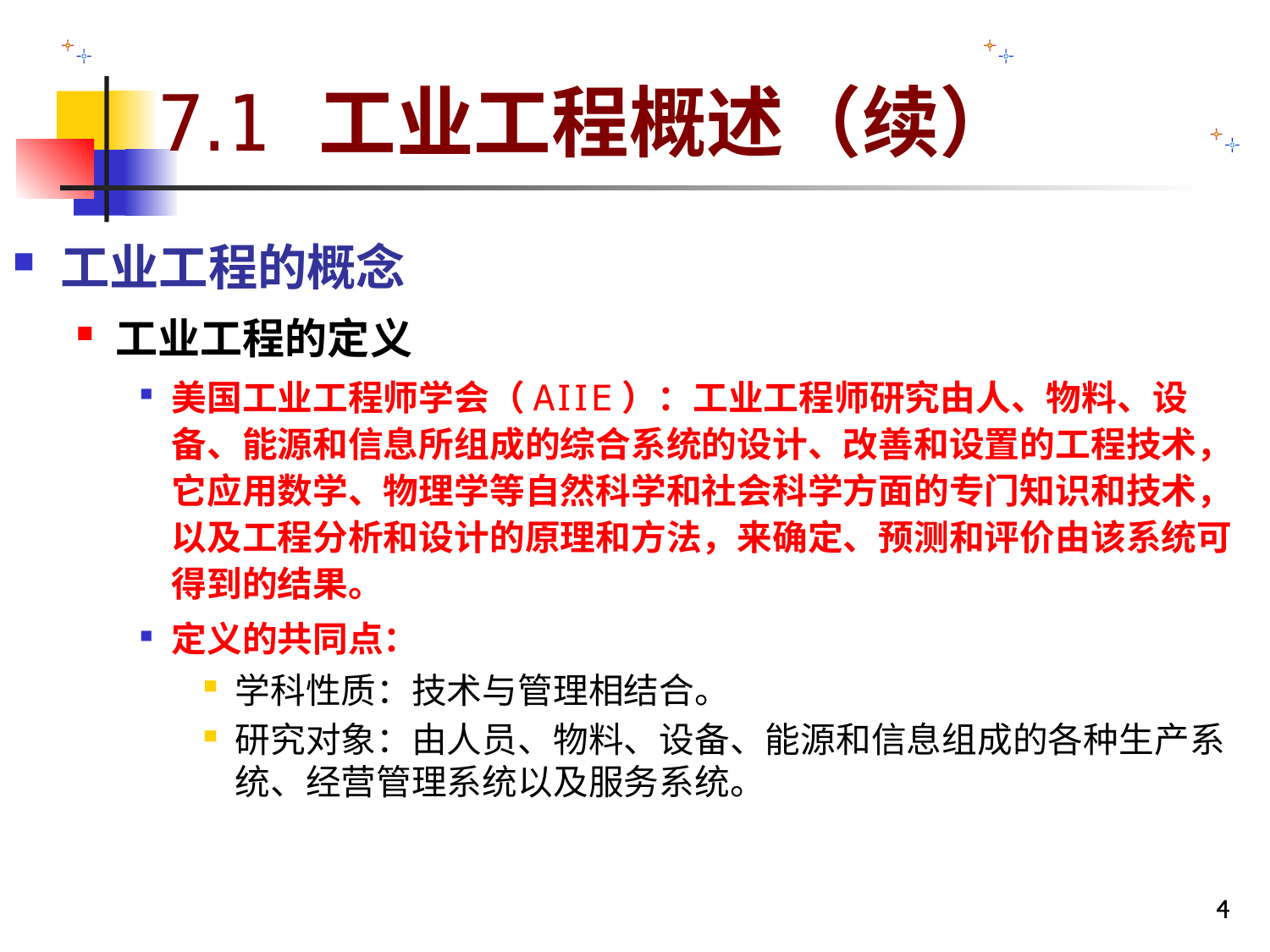

# 7.1 工业工程概述（续）
工业工程的概念
工业工程的定义
美国工业工程师学会（AIIE）：工业工程师研究由人、物料、设备、能源和信息所组成的综合系统的设计、改善和设置的工程技术，它应用数学、物理学等自然科学和社会科学方面的专门知识和技术，以及工程分析和设计的原理和方法，来确定、预测和评价由该系统可得到的结果。
定义的共同点：
学科性质：技术与管理相结合。
研究对象：由人员、物料、设备、能源和信息组成的各种生产系统、经营管理系统以及服务系统。
4